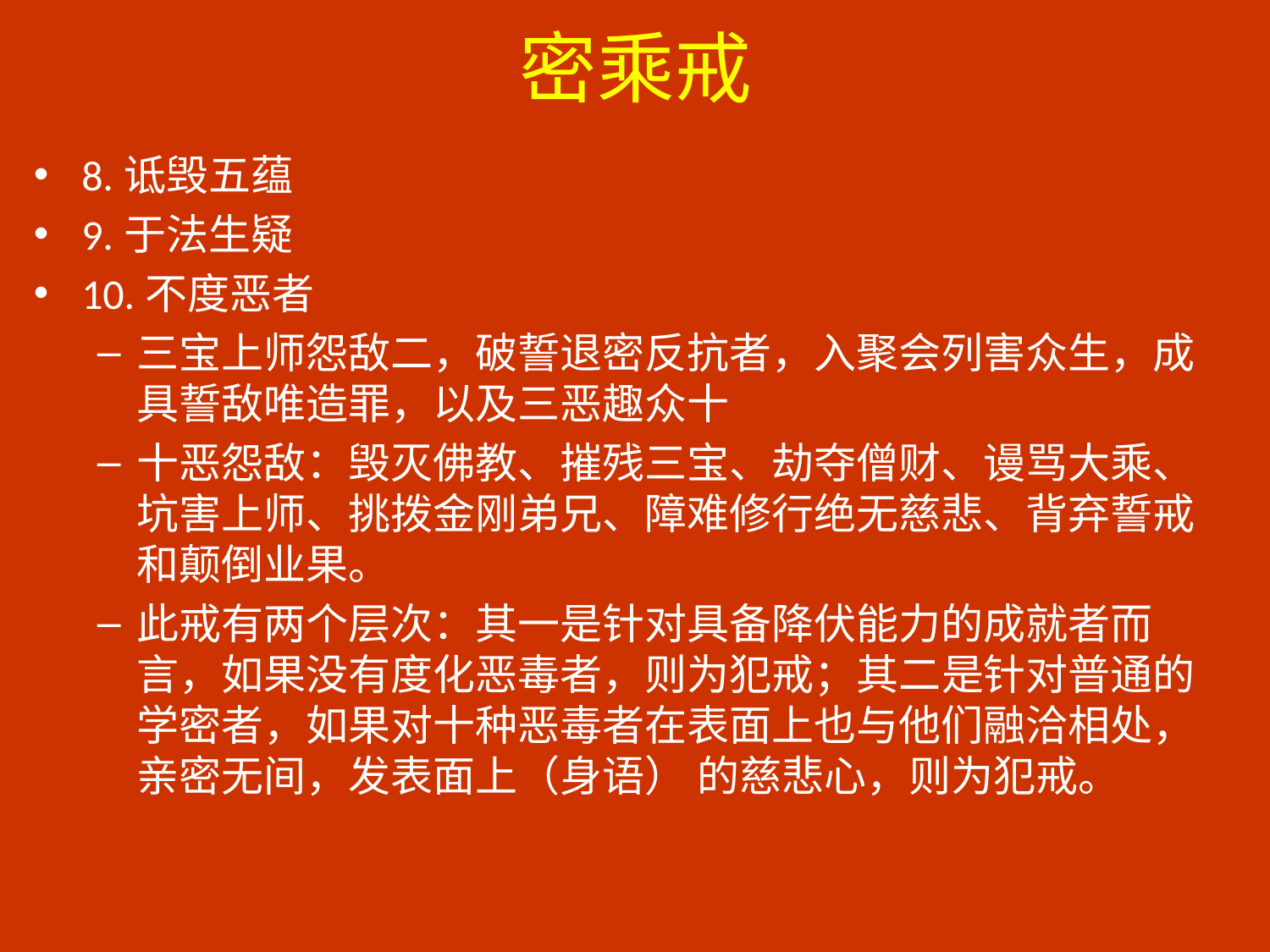

# 密乘戒
8.诋毁五蕴
9.于法生疑
10.不度恶者
三宝上师怨敌二，破誓退密反抗者，入聚会列害众生，成具誓敌唯造罪，以及三恶趣众十
十恶怨敌：毁灭佛教、摧残三宝、劫夺僧财、谩骂大乘、坑害上师、挑拨金刚弟兄、障难修行绝无慈悲、背弃誓戒和颠倒业果。
此戒有两个层次：其一是针对具备降伏能力的成就者而言，如果没有度化恶毒者，则为犯戒；其二是针对普通的学密者，如果对十种恶毒者在表面上也与他们融洽相处，亲密无间，发表面上（身语） 的慈悲心，则为犯戒。